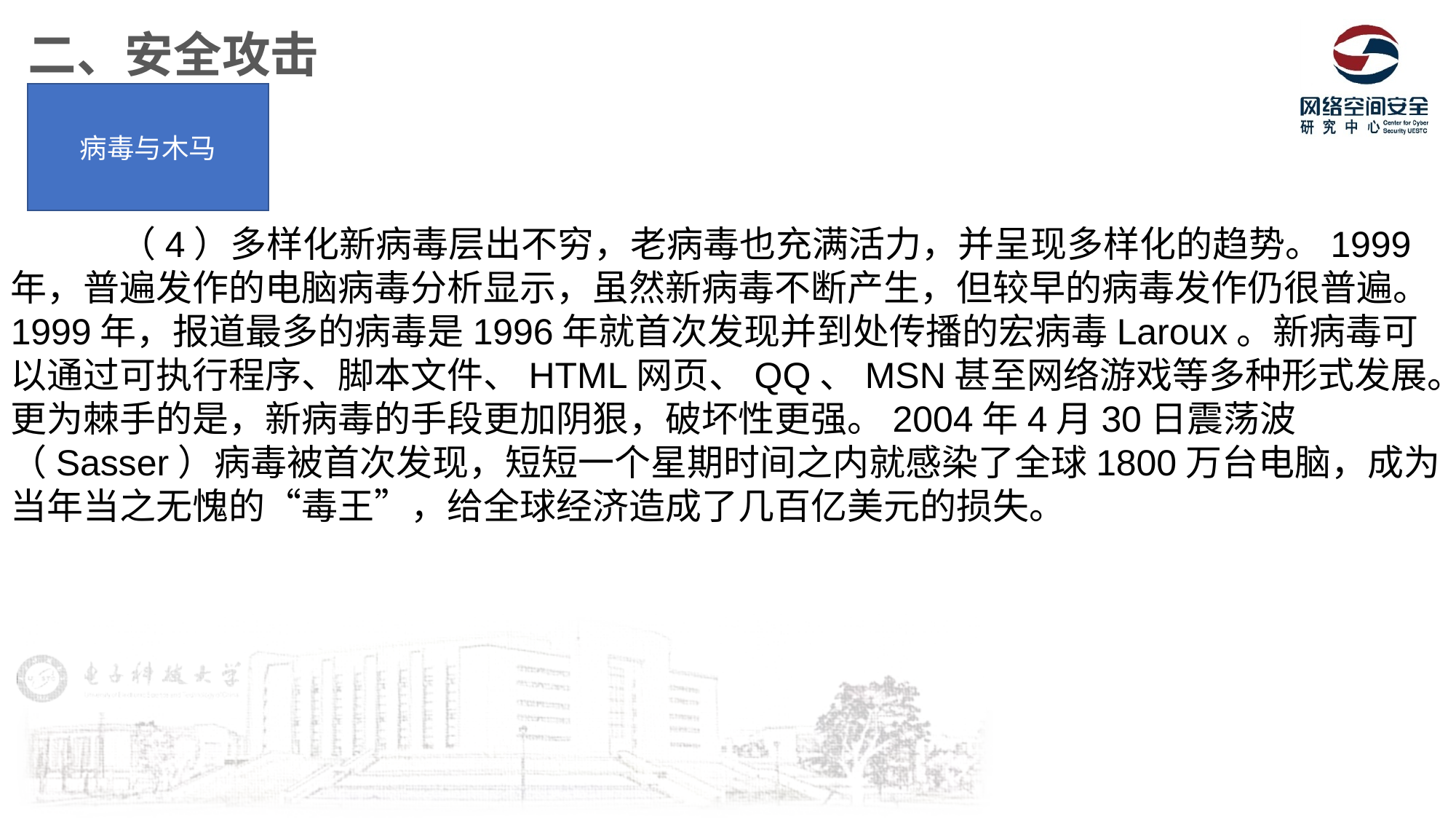

二、安全攻击
病毒与木马
	（4）多样化新病毒层出不穷，老病毒也充满活力，并呈现多样化的趋势。1999年，普遍发作的电脑病毒分析显示，虽然新病毒不断产生，但较早的病毒发作仍很普遍。1999年，报道最多的病毒是1996年就首次发现并到处传播的宏病毒Laroux。新病毒可以通过可执行程序、脚本文件、HTML网页、QQ、MSN甚至网络游戏等多种形式发展。更为棘手的是，新病毒的手段更加阴狠，破坏性更强。2004年4月30日震荡波（Sasser）病毒被首次发现，短短一个星期时间之内就感染了全球1800万台电脑，成为当年当之无愧的“毒王”，给全球经济造成了几百亿美元的损失。